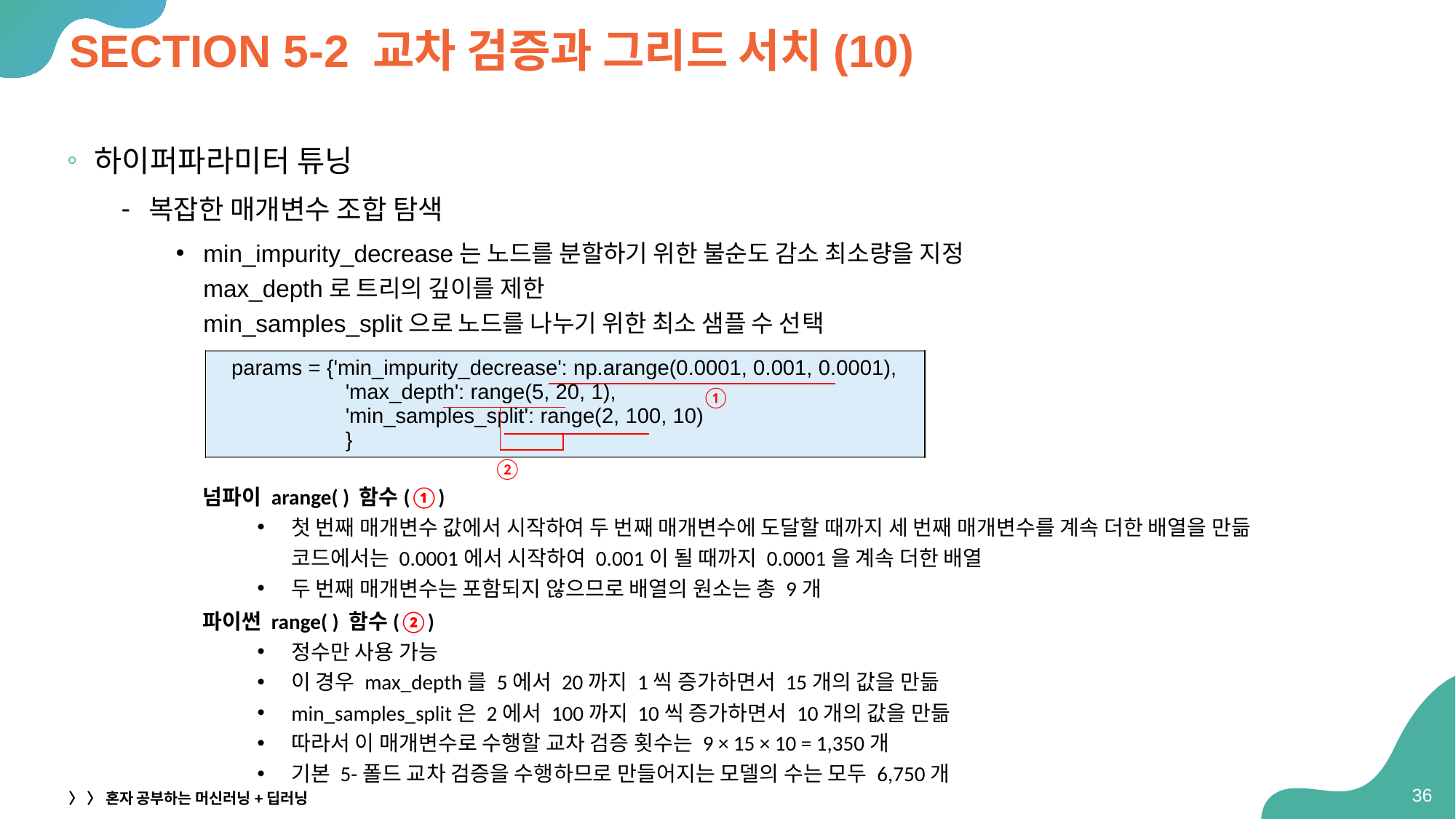

# SECTION 5-2 교차 검증과 그리드 서치(10)
하이퍼파라미터 튜닝
복잡한 매개변수 조합 탐색
min_impurity_decrease는 노드를 분할하기 위한 불순도 감소 최소량을 지정
max_depth로 트리의 깊이를 제한
min_samples_split으로 노드를 나누기 위한 최소 샘플 수 선택
| params = {'min\_impurity\_decrease': np.arange(0.0001, 0.001, 0.0001), 'max\_depth': range(5, 20, 1), 'min\_samples\_split': range(2, 100, 10) } |
| --- |
①

②
넘파이 arange( ) 함수(①)
첫 번째 매개변수 값에서 시작하여 두 번째 매개변수에 도달할 때까지 세 번째 매개변수를 계속 더한 배열을 만듦
코드에서는 0.0001에서 시작하여 0.001이 될 때까지 0.0001을 계속 더한 배열
두 번째 매개변수는 포함되지 않으므로 배열의 원소는 총 9개

파이썬 range( ) 함수(②)
정수만 사용 가능
이 경우 max_depth를 5에서 20까지 1씩 증가하면서 15개의 값을 만듦
min_samples_split은 2에서 100까지 10씩 증가하면서 10개의 값을 만듦
따라서 이 매개변수로 수행할 교차 검증 횟수는 9 × 15 × 10 = 1,350개
기본 5-폴드 교차 검증을 수행하므로 만들어지는 모델의 수는 모두 6,750개
36
〉 〉 혼자 공부하는 머신러닝+딥러닝